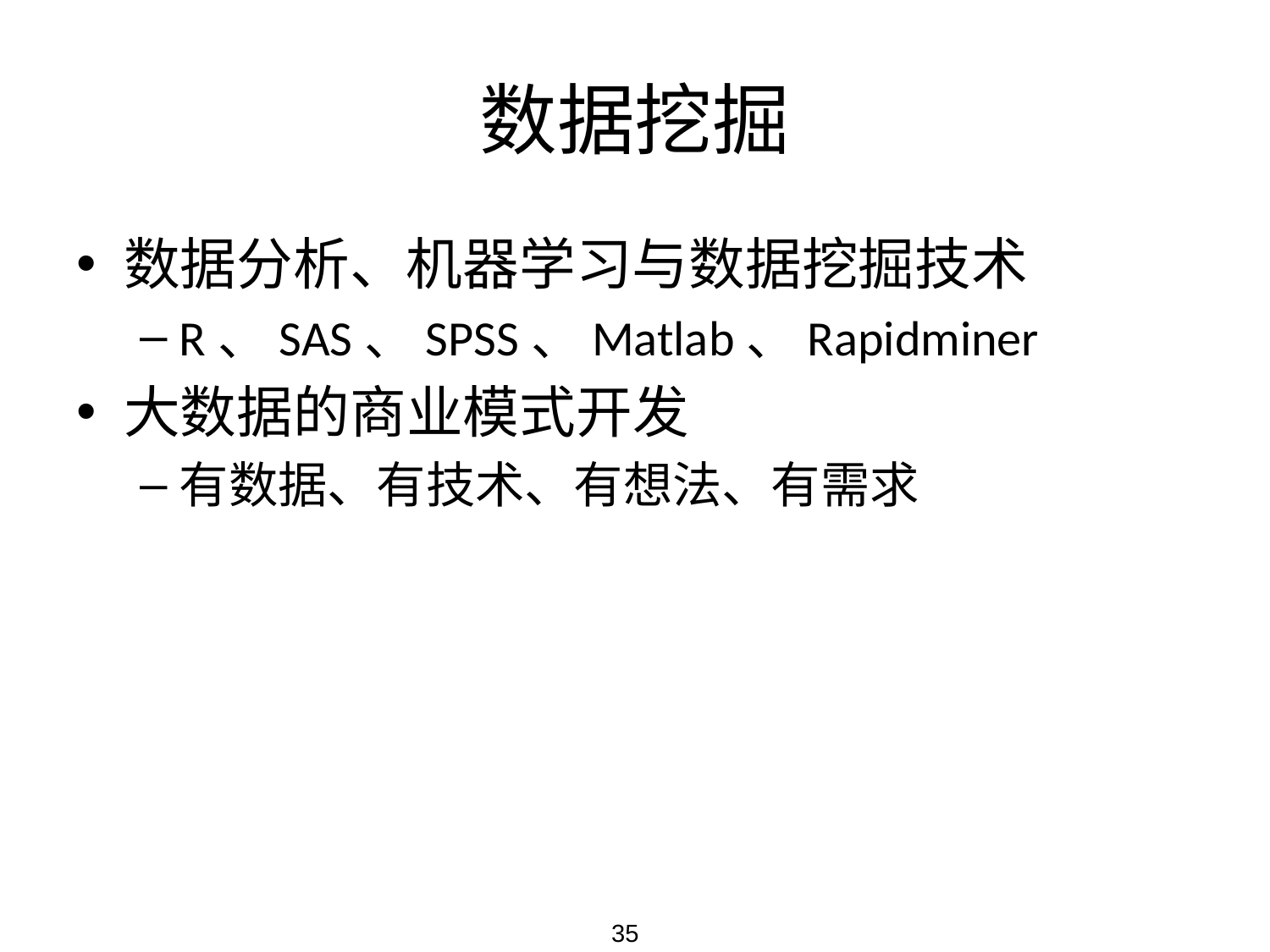

# 数据挖掘
数据分析、机器学习与数据挖掘技术
R、SAS、SPSS、Matlab、Rapidminer
大数据的商业模式开发
有数据、有技术、有想法、有需求